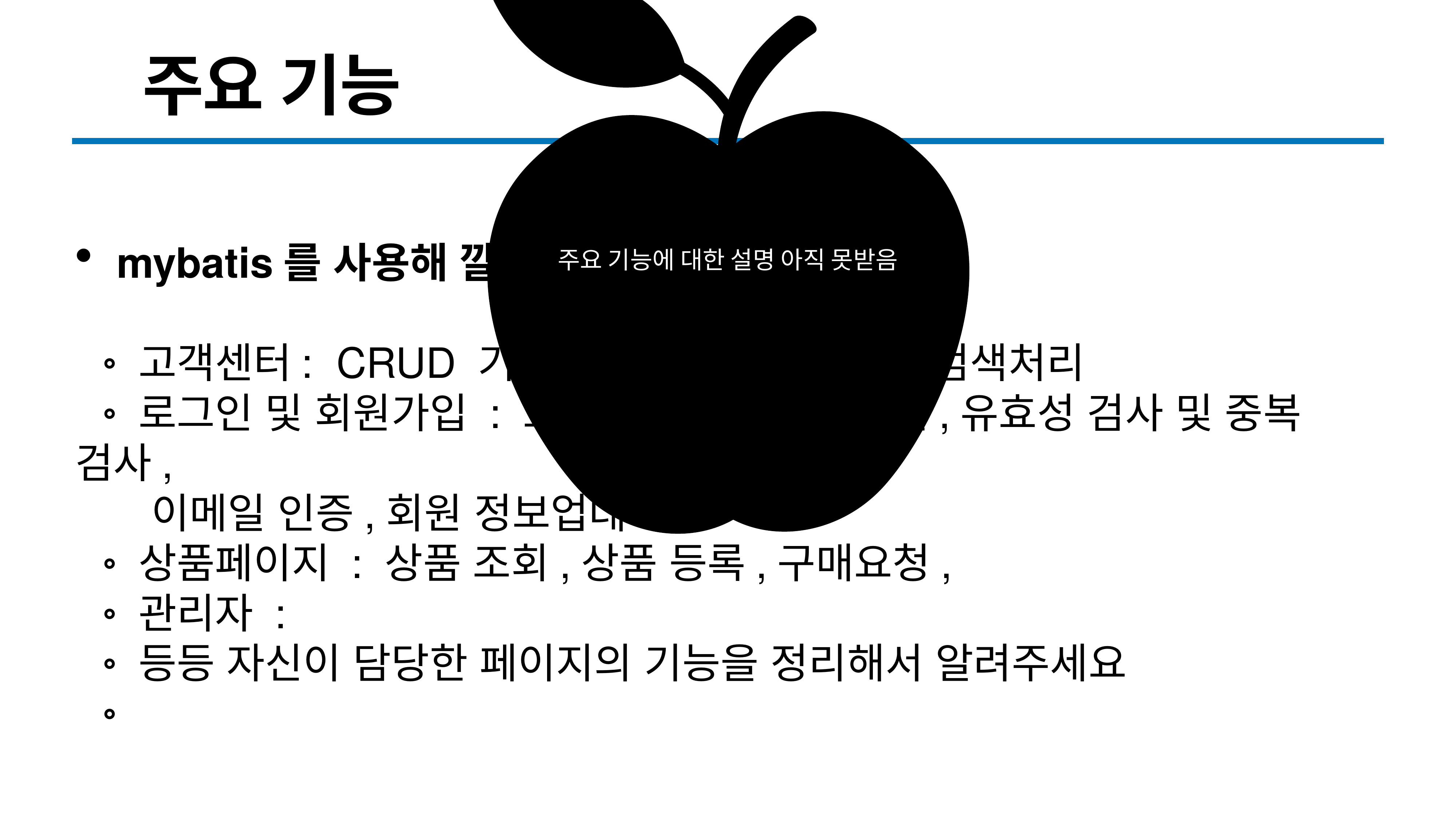

# 주요 기능
주요 기능에 대한 설명 아직 못받음

mybatis를 사용해 깔끔한 소스코드 구성

◦ 고객센터:  CRUD 기능, 조회수, 페이징 및 검색처리
◦ 로그인 및 회원가입 : 보안회원가입 및 로그인,유효성 검사 및 중복 검사,
 이메일 인증,회원 정보업데이트
◦ 상품페이지 : 상품 조회,상품 등록,구매요청,
◦ 관리자 :
◦ 등등 자신이 담당한 페이지의 기능을 정리해서 알려주세요
◦